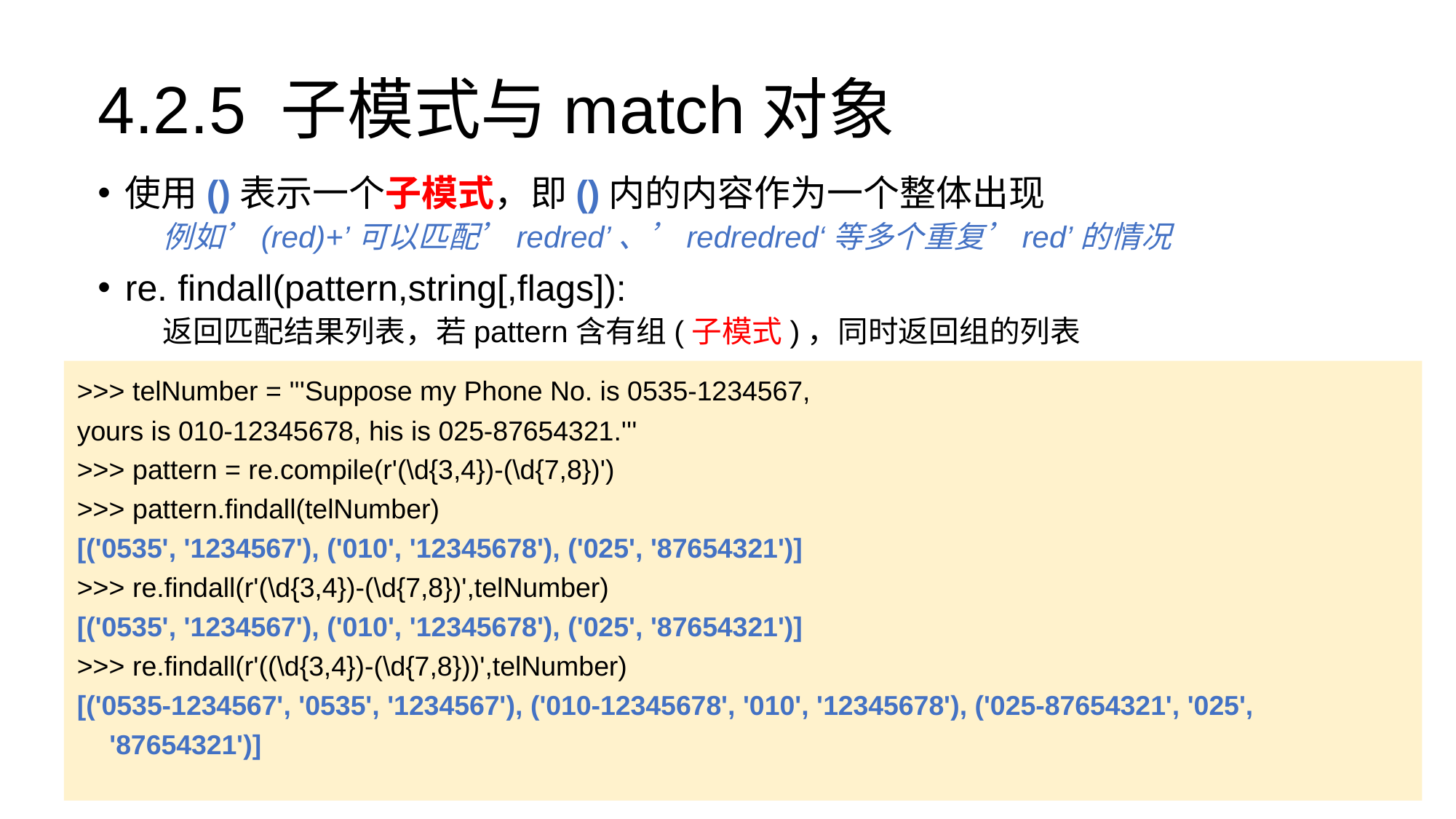

# 4.2.5 子模式与match对象
使用()表示一个子模式，即()内的内容作为一个整体出现
例如’(red)+’可以匹配’redred’、’redredred‘等多个重复’red’的情况
re. findall(pattern,string[,flags]):
返回匹配结果列表，若pattern含有组(子模式)，同时返回组的列表

>>> telNumber = '''Suppose my Phone No. is 0535-1234567,
yours is 010-12345678, his is 025-87654321.'''
>>> pattern = re.compile(r'(\d{3,4})-(\d{7,8})')
>>> pattern.findall(telNumber)
[('0535', '1234567'), ('010', '12345678'), ('025', '87654321')]
>>> re.findall(r'(\d{3,4})-(\d{7,8})',telNumber)
[('0535', '1234567'), ('010', '12345678'), ('025', '87654321')]
>>> re.findall(r'((\d{3,4})-(\d{7,8}))',telNumber)
[('0535-1234567', '0535', '1234567'), ('010-12345678', '010', '12345678'), ('025-87654321', '025', '87654321')]